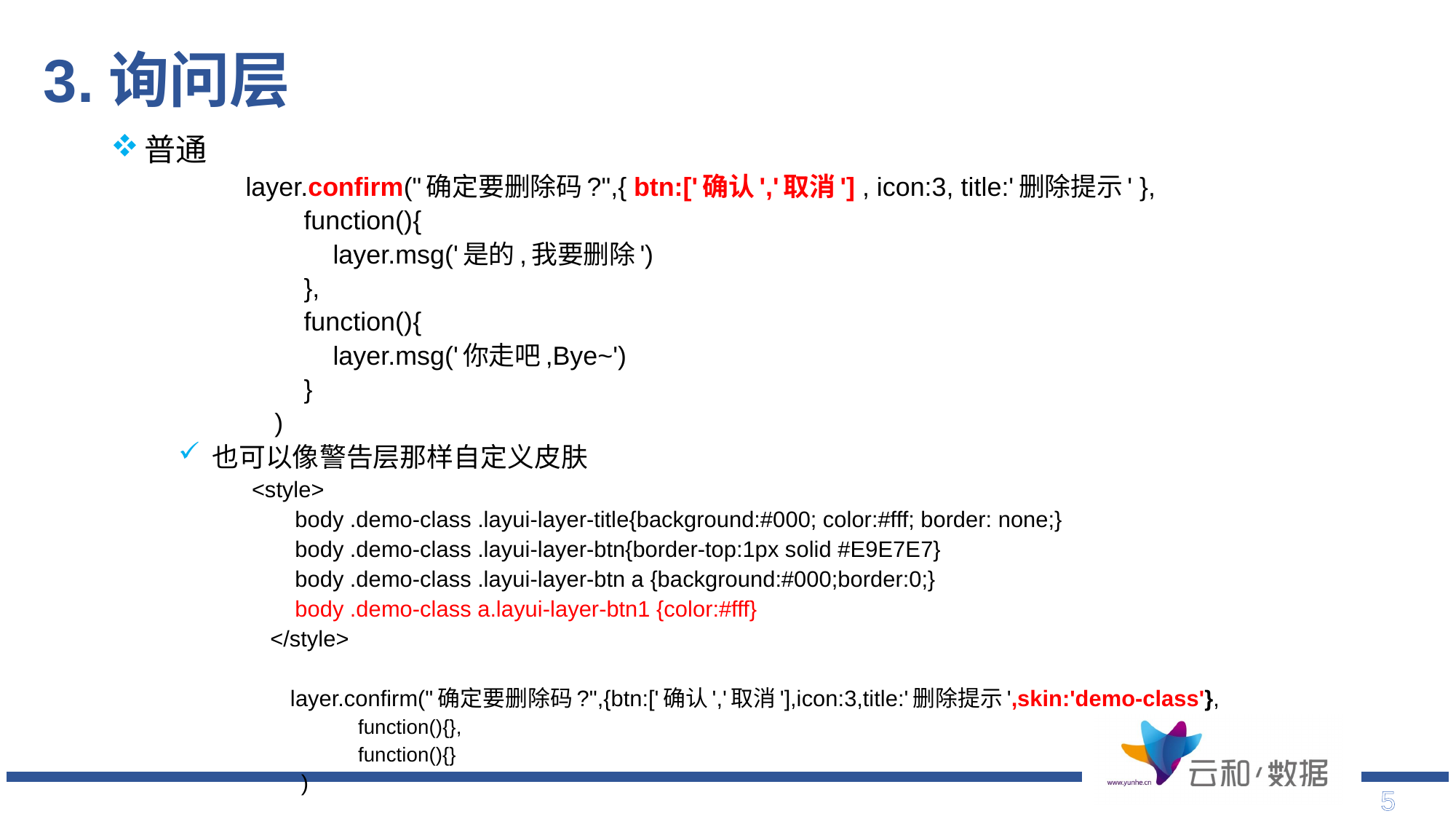

# 3.询问层
普通
layer.confirm("确定要删除码?",{ btn:['确认','取消'] , icon:3, title:'删除提示' },
        function(){
            layer.msg('是的,我要删除')
        },
        function(){
            layer.msg('你走吧,Bye~')
        }
    )
也可以像警告层那样自定义皮肤
 <style>
        body .demo-class .layui-layer-title{background:#000; color:#fff; border: none;}
        body .demo-class .layui-layer-btn{border-top:1px solid #E9E7E7}
        body .demo-class .layui-layer-btn a {background:#000;border:0;}
        body .demo-class a.layui-layer-btn1 {color:#fff}
    </style>

                             layer.confirm("确定要删除码?",{btn:['确认','取消'],icon:3,title:'删除提示',skin:'demo-class'},
        function(){},
        function(){}
         )